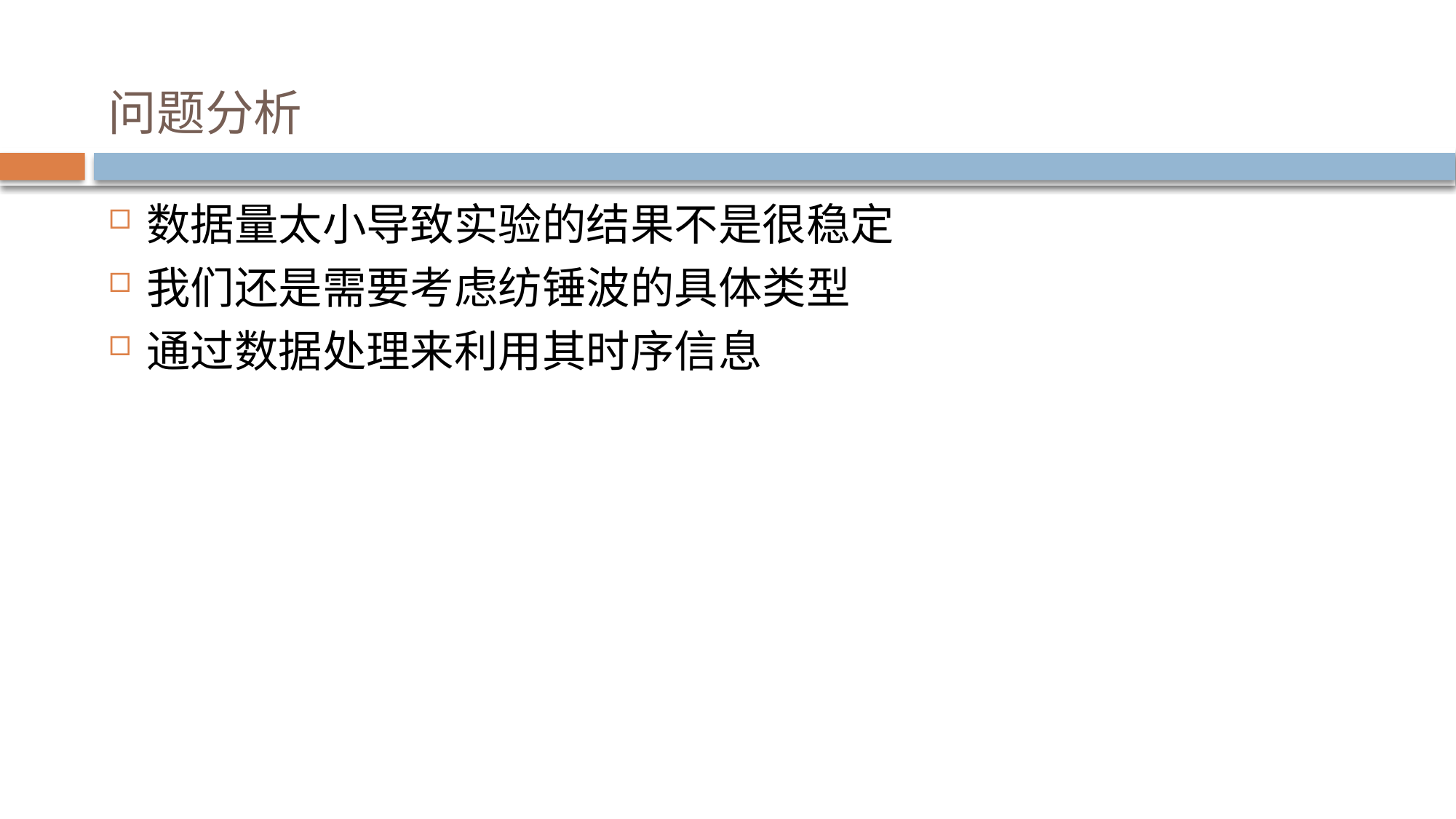

# 问题分析
数据量太小导致实验的结果不是很稳定
我们还是需要考虑纺锤波的具体类型
通过数据处理来利用其时序信息